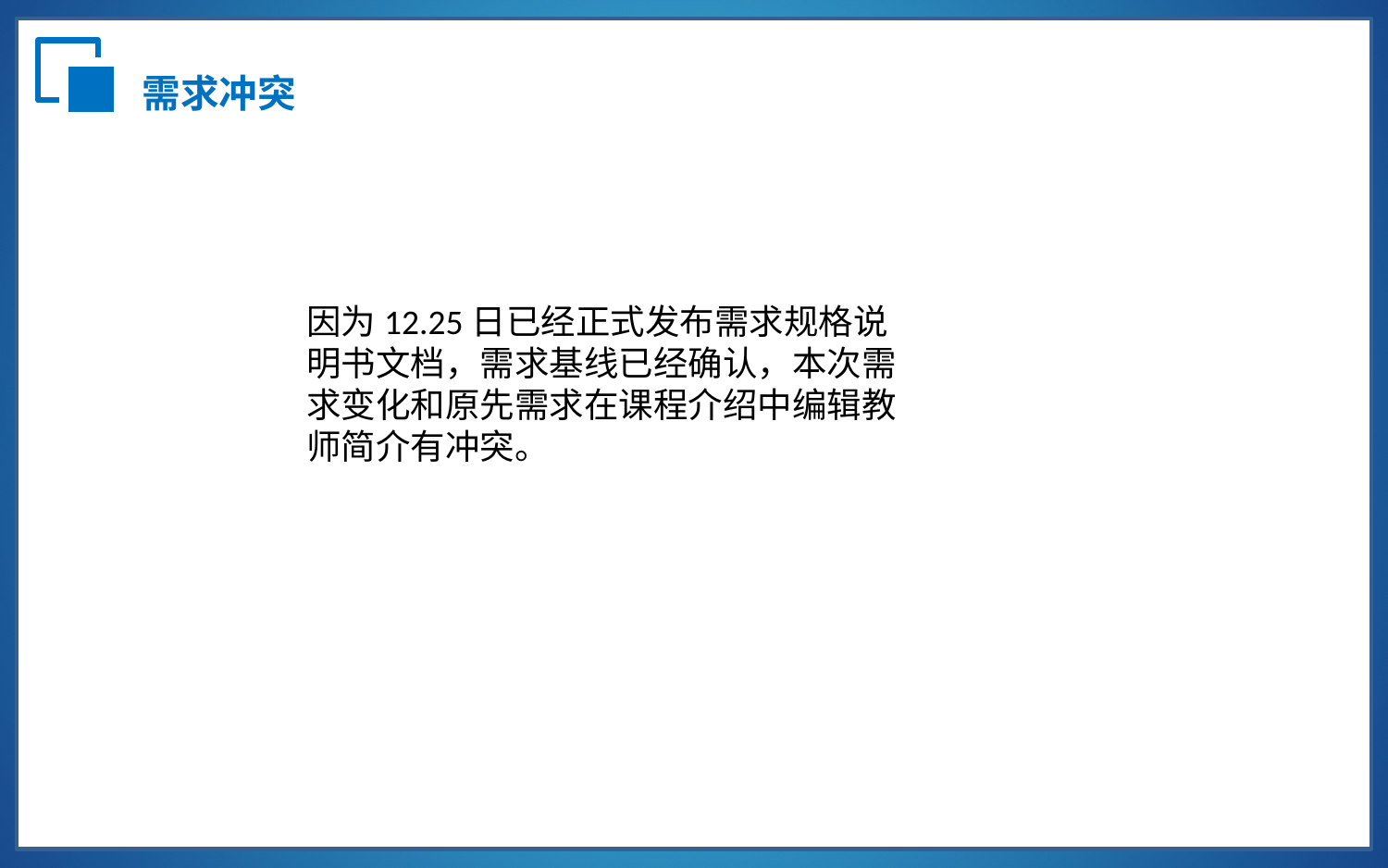

需求冲突
因为12.25日已经正式发布需求规格说明书文档，需求基线已经确认，本次需求变化和原先需求在课程介绍中编辑教师简介有冲突。